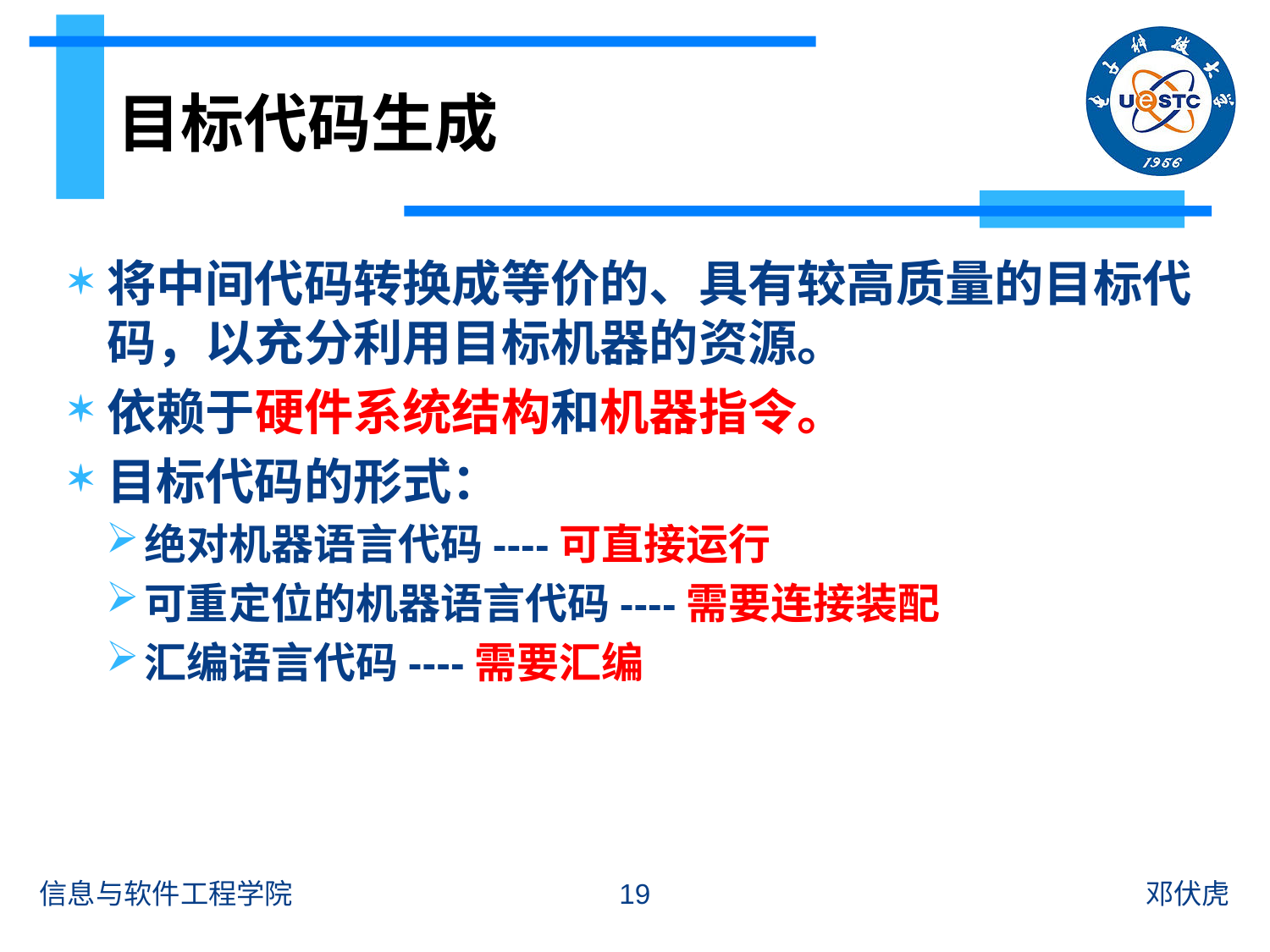

# 目标代码生成
将中间代码转换成等价的、具有较高质量的目标代码，以充分利用目标机器的资源。
依赖于硬件系统结构和机器指令。
目标代码的形式：
绝对机器语言代码----可直接运行
可重定位的机器语言代码----需要连接装配
汇编语言代码----需要汇编
19
信息与软件工程学院
邓伏虎